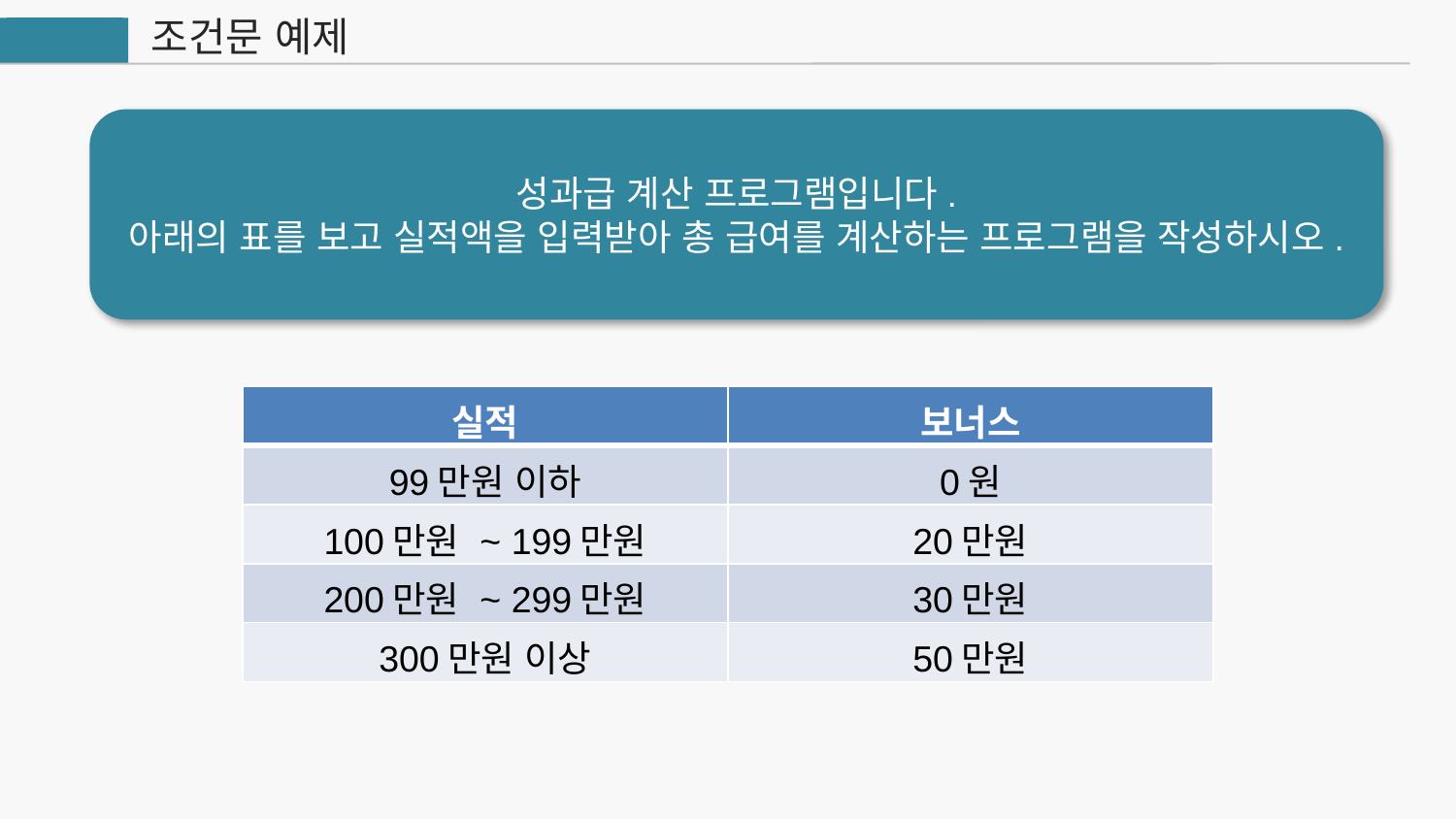

조건문 예제

자바
성과급 계산 프로그램입니다.
아래의 표를 보고 실적액을 입력받아 총 급여를 계산하는 프로그램을 작성하시오.
| 실적 | 보너스 |
| --- | --- |
| 99만원 이하 | 0원 |
| 100만원 ~ 199만원 | 20만원 |
| 200만원 ~ 299만원 | 30만원 |
| 300만원 이상 | 50만원 |